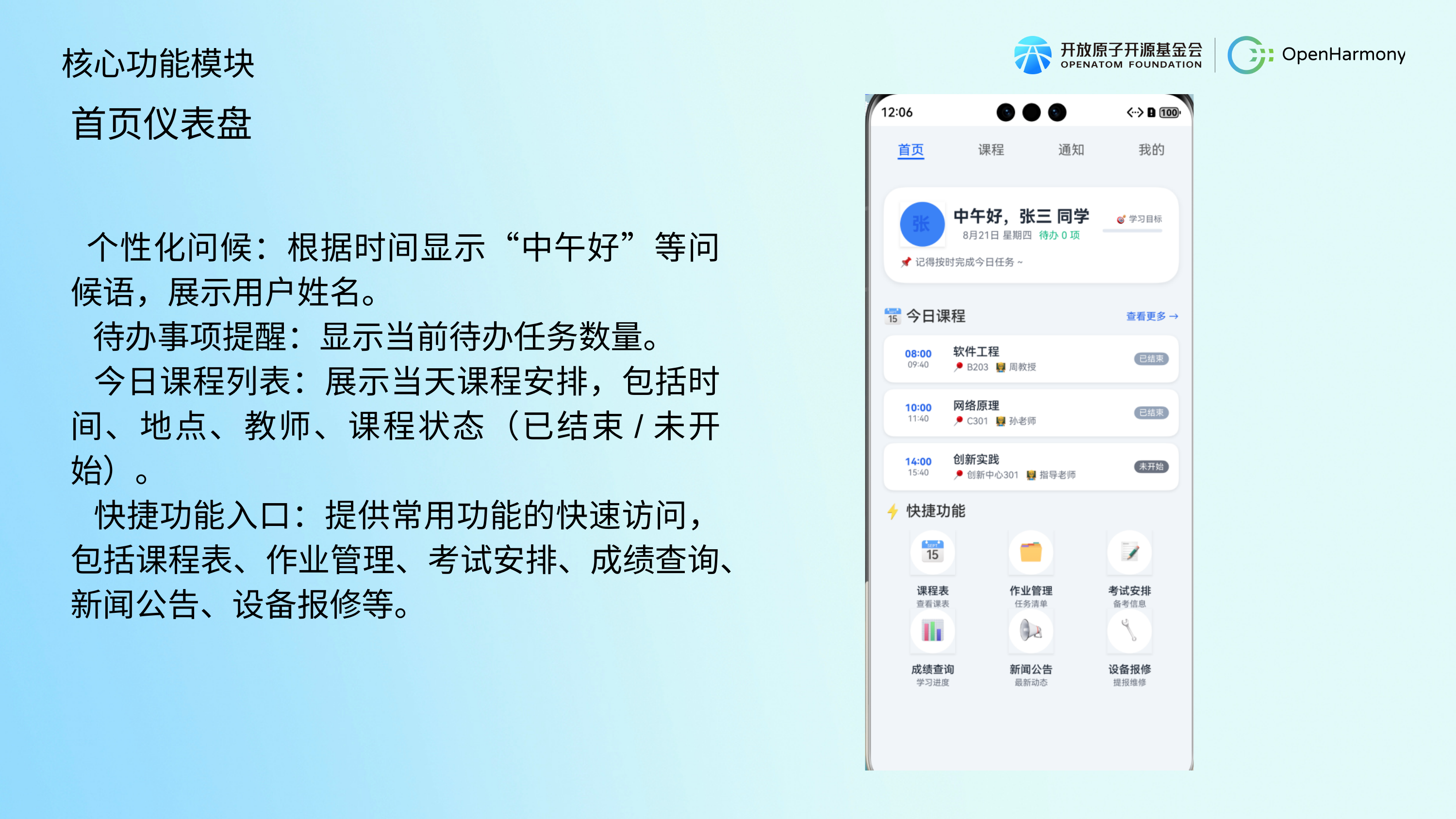

核心功能模块

首页仪表盘
 个性化问候：根据时间显示“中午好”等问候语，展示用户姓名。
  待办事项提醒：显示当前待办任务数量。
  今日课程列表：展示当天课程安排，包括时间、地点、教师、课程状态（已结束/未开始）。
  快捷功能入口：提供常用功能的快速访问，包括课程表、作业管理、考试安排、成绩查询、新闻公告、设备报修等。